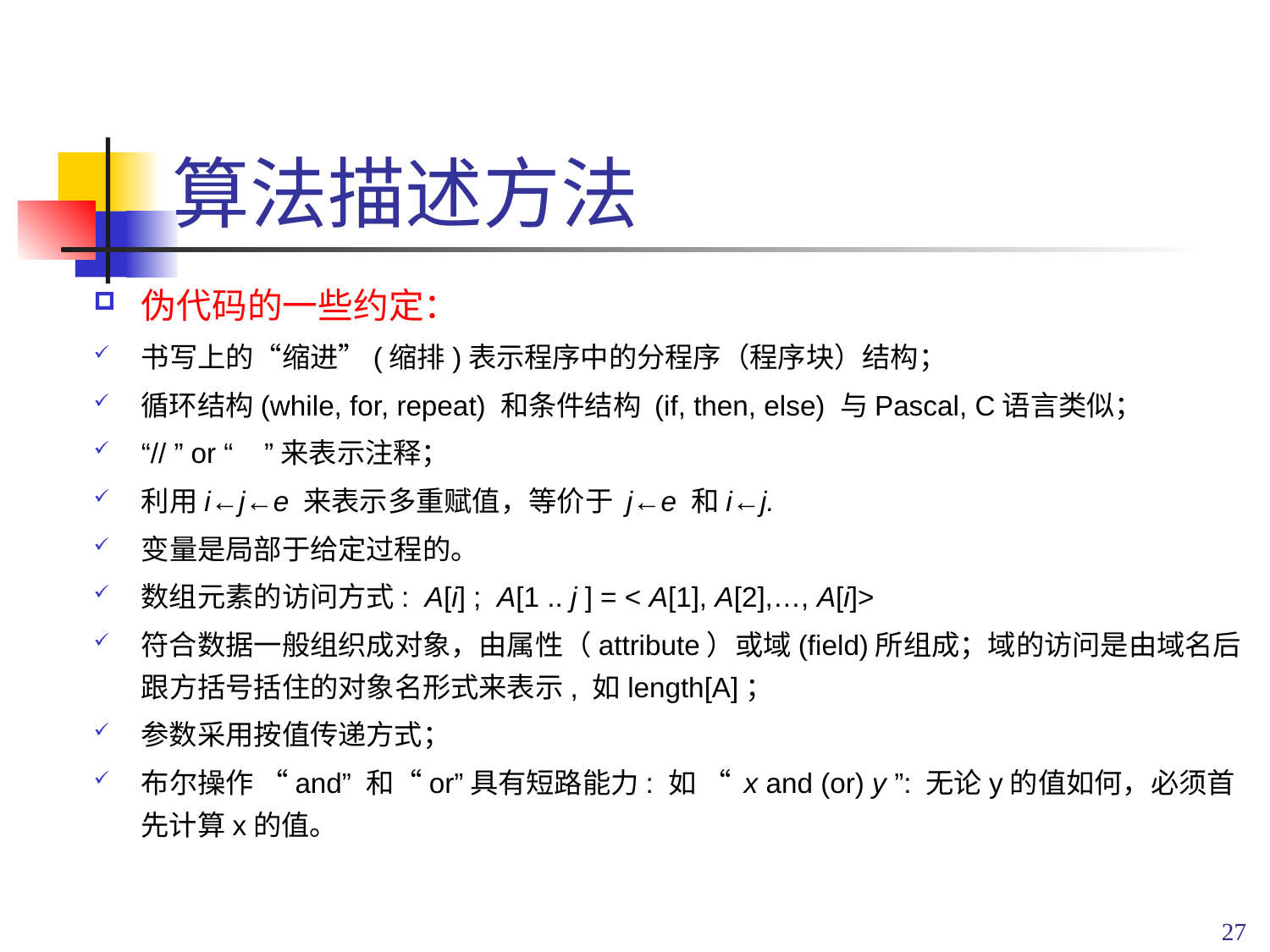

# 算法描述方法
伪代码的一些约定：
书写上的“缩进”(缩排)表示程序中的分程序（程序块）结构；
循环结构(while, for, repeat) 和条件结构 (if, then, else) 与Pascal, C语言类似；
“// ” or “    ”来表示注释；
利用i←j←e 来表示多重赋值，等价于 j←e 和i←j.
变量是局部于给定过程的。
数组元素的访问方式:  A[i] ;  A[1 .. j ] = < A[1], A[2],…, A[i]>
符合数据一般组织成对象，由属性（attribute）或域(field)所组成；域的访问是由域名后跟方括号括住的对象名形式来表示, 如length[A]；
参数采用按值传递方式；
布尔操作 “and” 和“or”具有短路能力: 如 “ x and (or) y ”: 无论y的值如何，必须首先计算x的值。

27